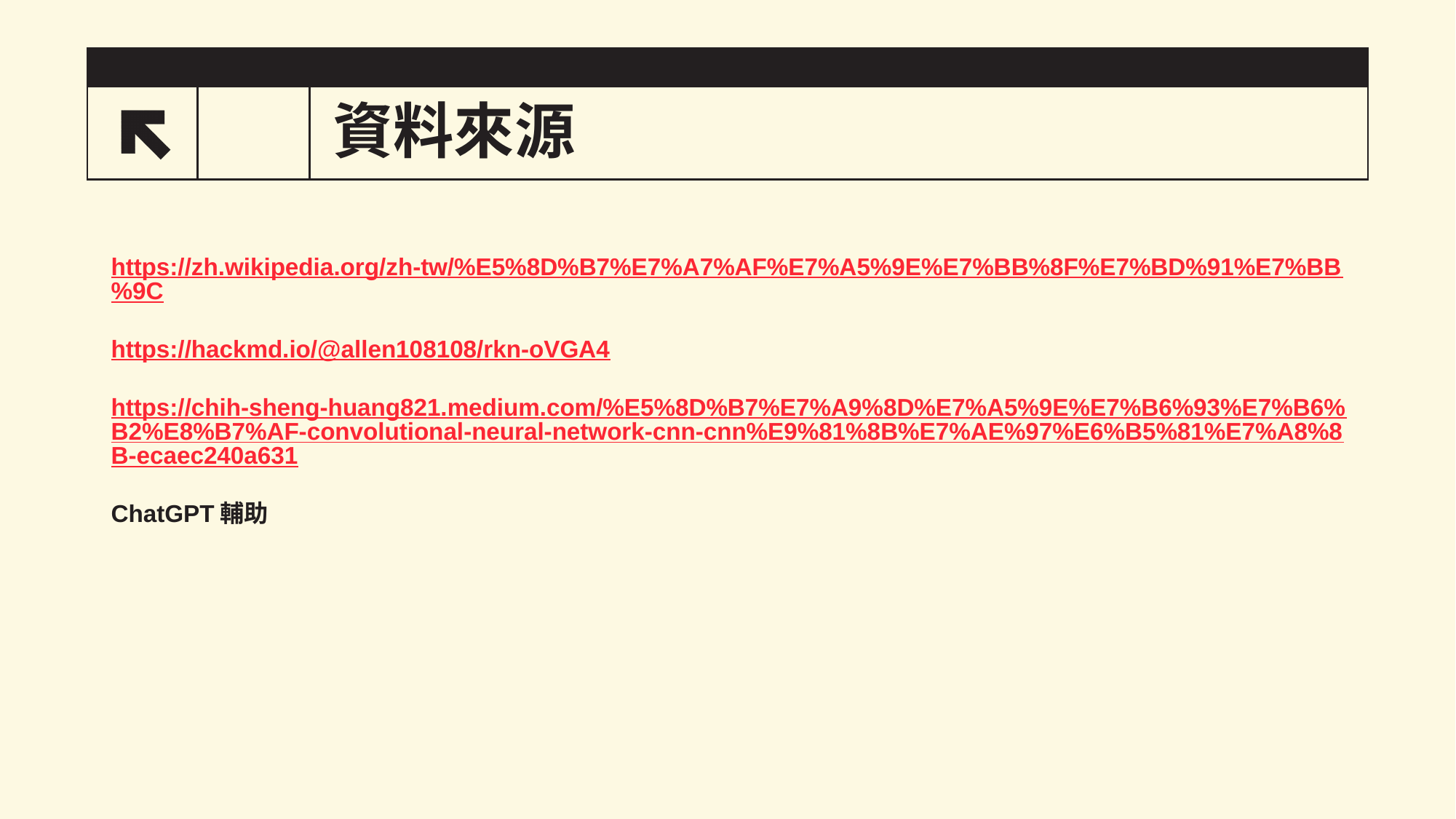

# 資料來源

9
https://zh.wikipedia.org/zh-tw/%E5%8D%B7%E7%A7%AF%E7%A5%9E%E7%BB%8F%E7%BD%91%E7%BB%9C

https://hackmd.io/@allen108108/rkn-oVGA4

https://chih-sheng-huang821.medium.com/%E5%8D%B7%E7%A9%8D%E7%A5%9E%E7%B6%93%E7%B6%B2%E8%B7%AF-convolutional-neural-network-cnn-cnn%E9%81%8B%E7%AE%97%E6%B5%81%E7%A8%8B-ecaec240a631

ChatGPT輔助